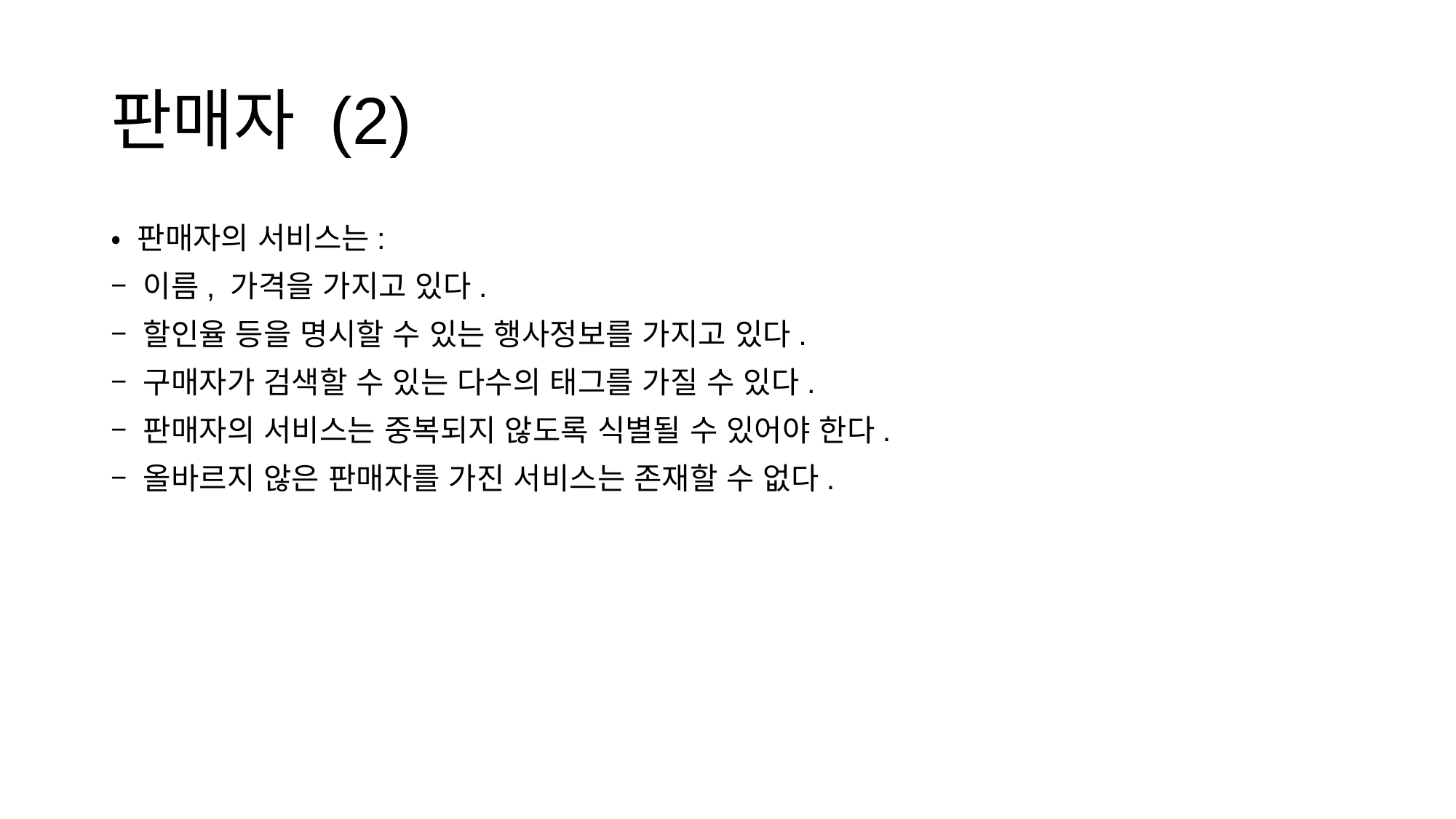

# 판매자 (2)
• 판매자의 서비스는:
– 이름, 가격을 가지고 있다.
– 할인율 등을 명시할 수 있는 행사정보를 가지고 있다.
– 구매자가 검색할 수 있는 다수의 태그를 가질 수 있다.
– 판매자의 서비스는 중복되지 않도록 식별될 수 있어야 한다.
– 올바르지 않은 판매자를 가진 서비스는 존재할 수 없다.